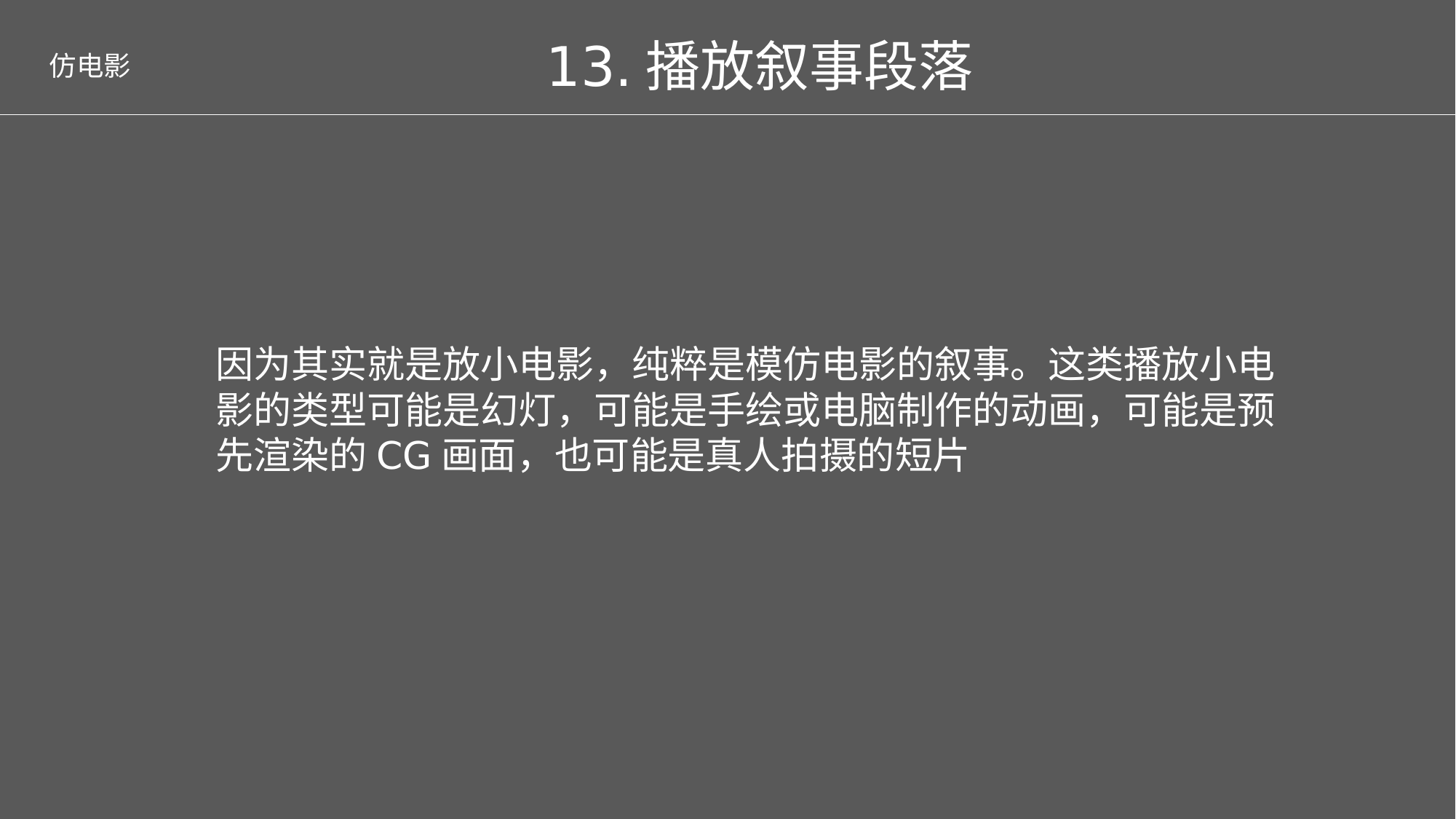

13.播放叙事段落
仿电影
因为其实就是放小电影，纯粹是模仿电影的叙事。这类播放小电影的类型可能是幻灯，可能是手绘或电脑制作的动画，可能是预先渲染的CG画面，也可能是真人拍摄的短片